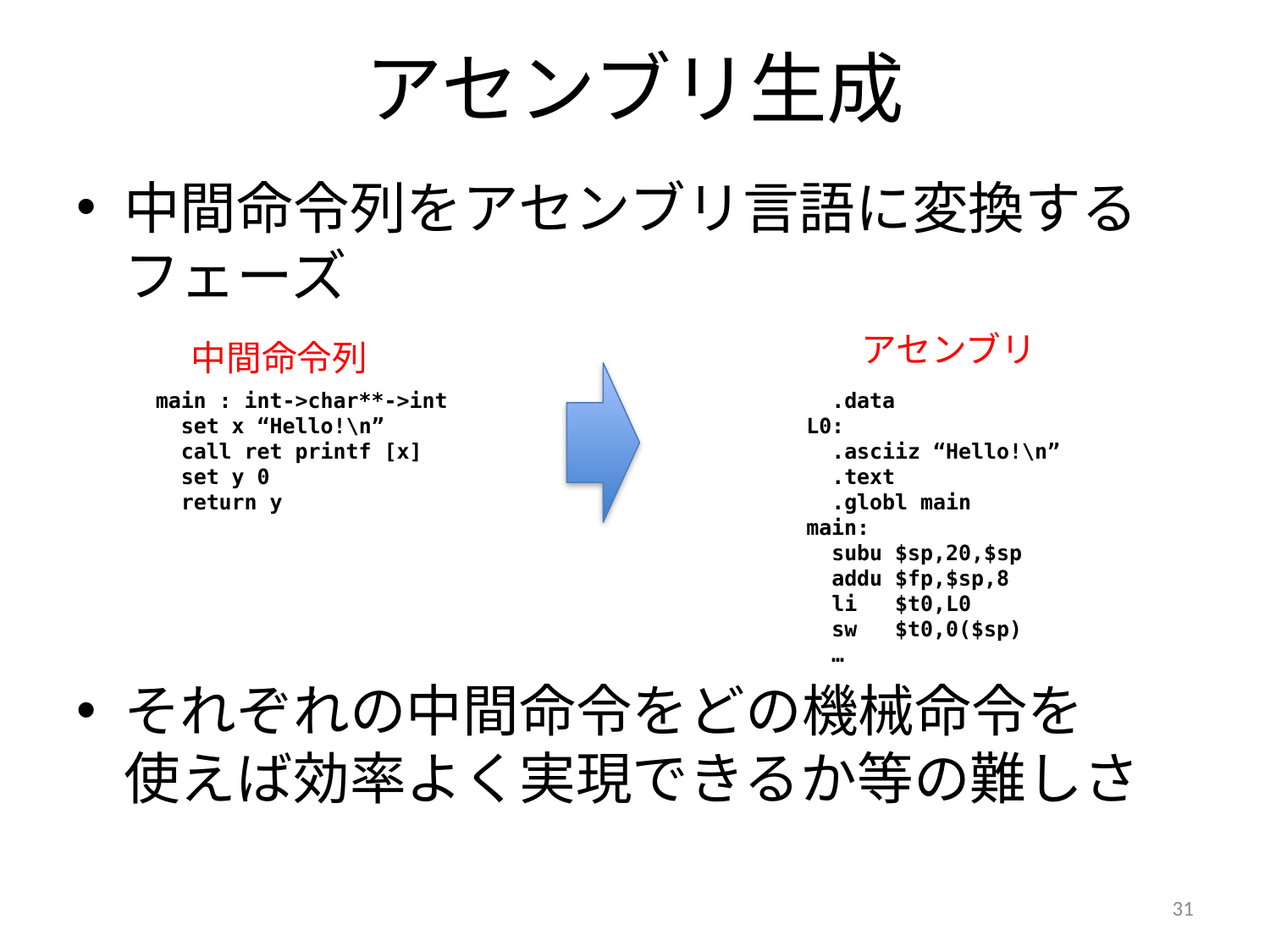

# アセンブリ生成
中間命令列をアセンブリ言語に変換するフェーズ
アセンブリ
中間命令列

main : int->char**->int
  set x “Hello!\n”
  call ret printf [x]
  set y 0
  return y
  .data
L0:
  .asciiz “Hello!\n”
  .text
  .globl main
main:
  subu $sp,20,$sp
  addu $fp,$sp,8
  li   $t0,L0
  sw   $t0,0($sp)
  …
それぞれの中間命令をどの機械命令を
使えば効率よく実現できるか等の難しさ
31